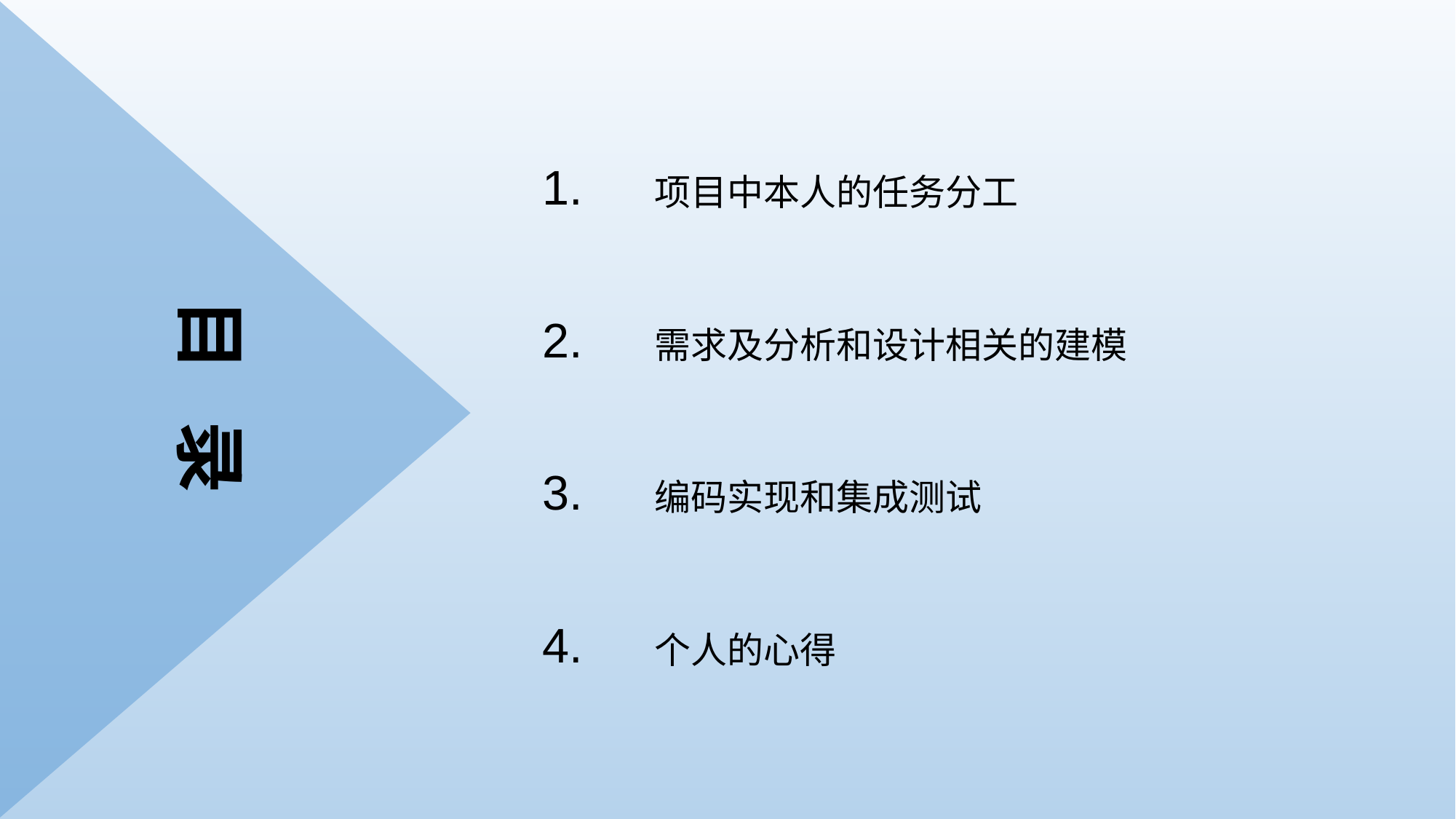

1.
项目中本人的任务分工

目   录
2.
需求及分析和设计相关的建模
3.
编码实现和集成测试
4.
个人的心得